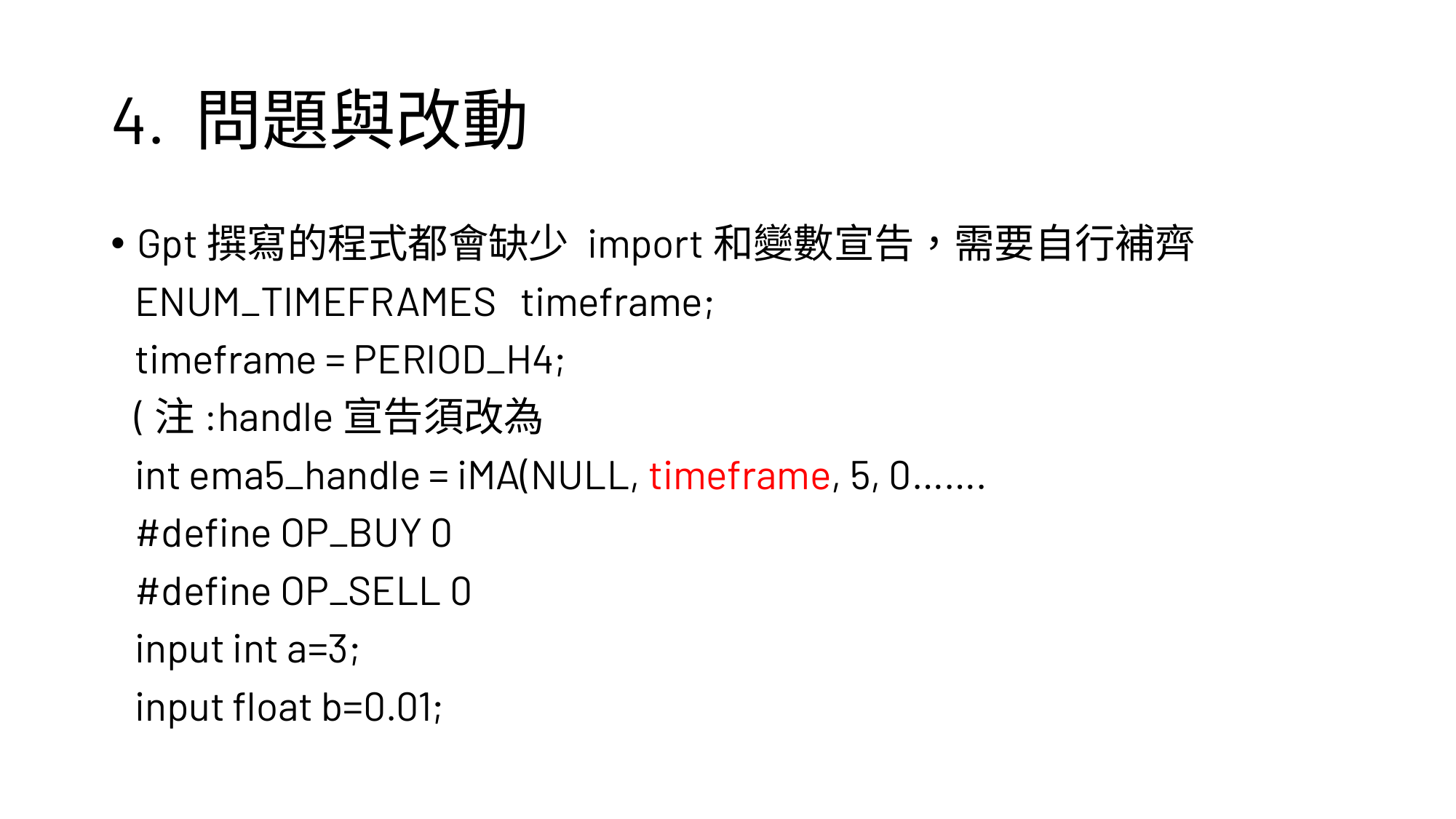

# 4. 問題與改動
Gpt撰寫的程式都會缺少 import和變數宣告，需要自行補齊
   ENUM_TIMEFRAMES   timeframe;
   timeframe = PERIOD_H4;
   (注:handle宣告須改為
   int ema5_handle = iMA(NULL, timeframe, 5, 0…….
   #define OP_BUY 0
   #define OP_SELL 0
   input int a=3;
   input float b=0.01;